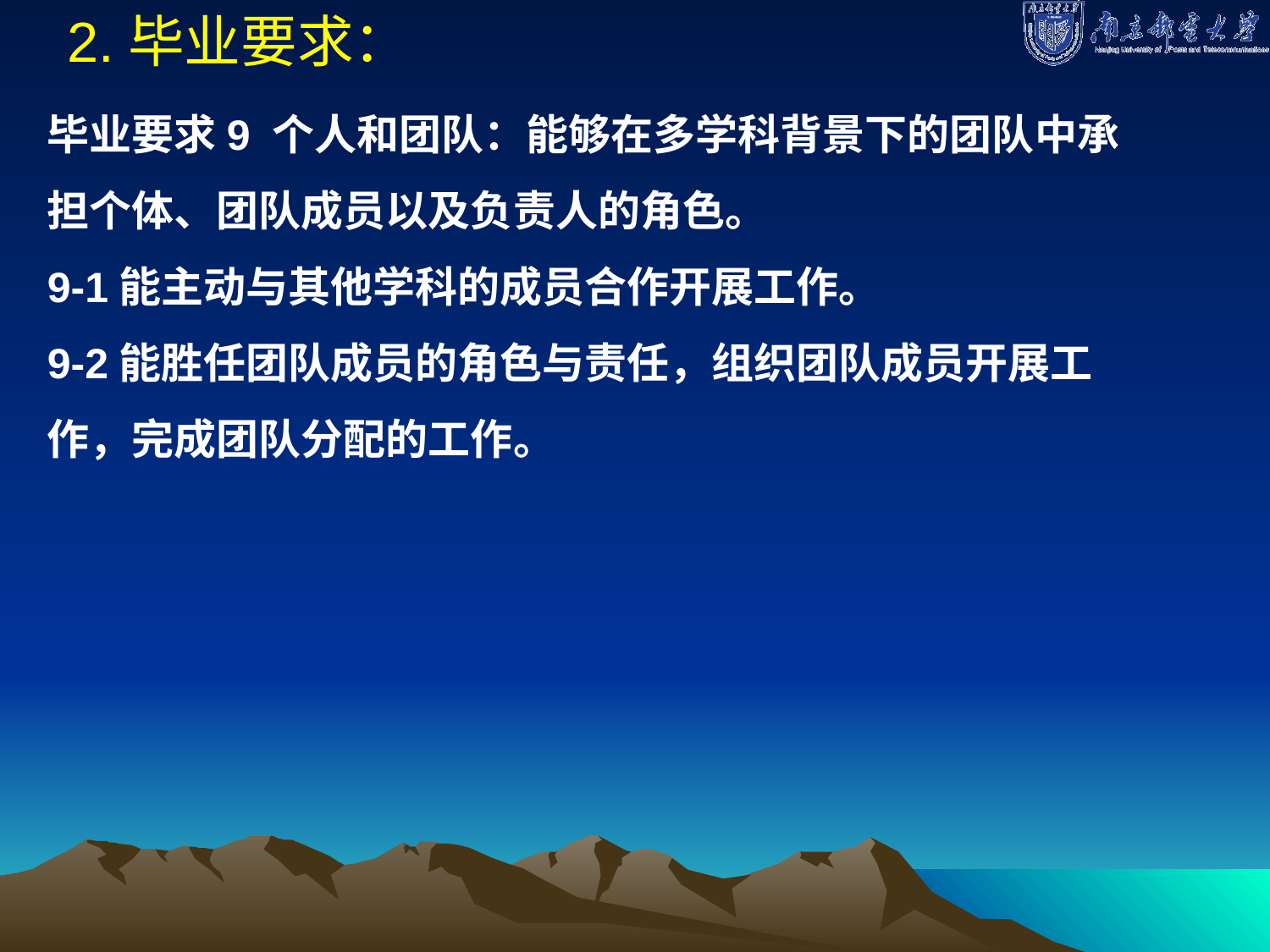

2.毕业要求：
毕业要求9 个人和团队：能够在多学科背景下的团队中承担个体、团队成员以及负责人的角色。
9-1能主动与其他学科的成员合作开展工作。
9-2能胜任团队成员的角色与责任，组织团队成员开展工作，完成团队分配的工作。

15